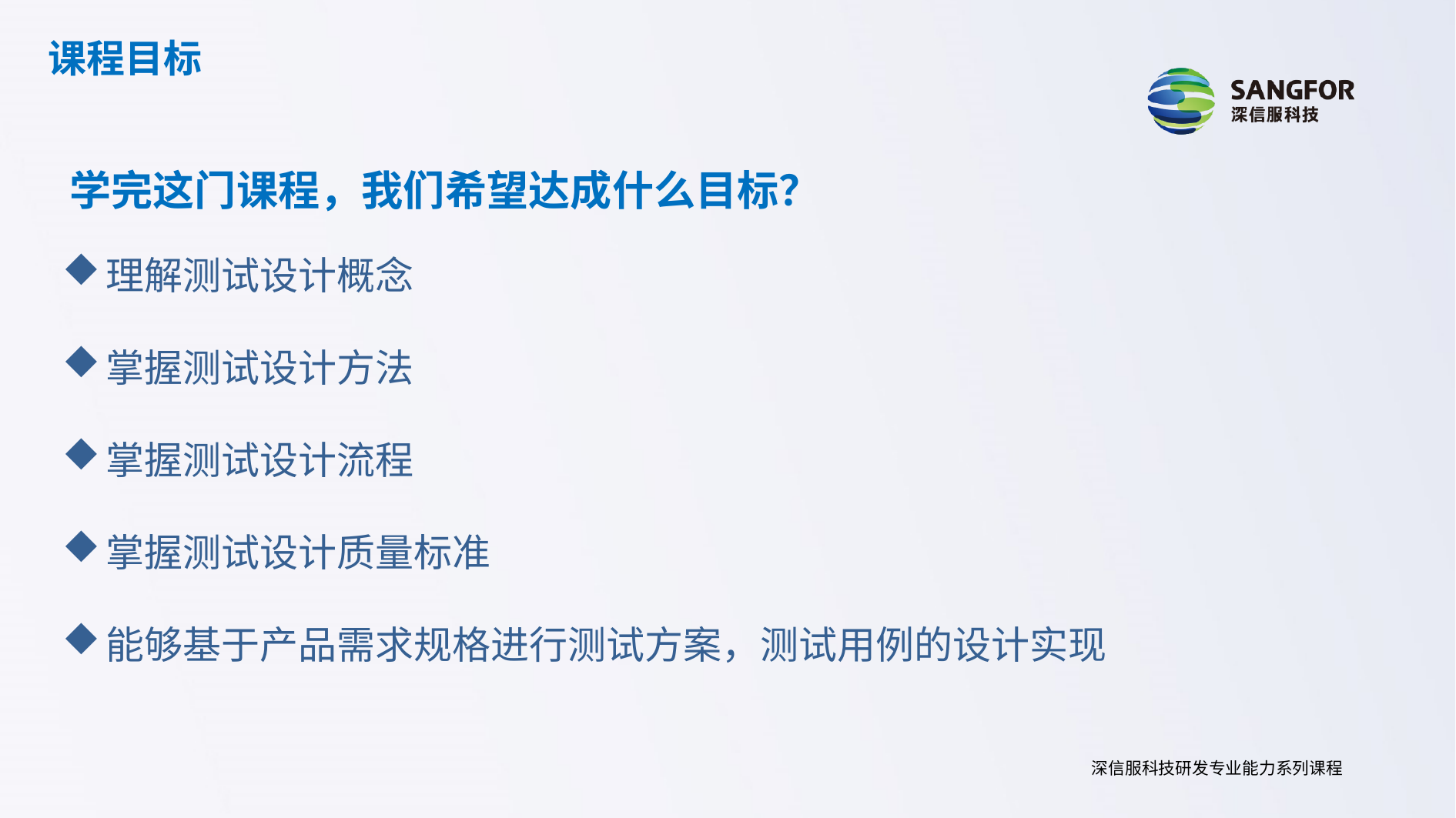

课程目标
学完这门课程，我们希望达成什么目标？
理解测试设计概念

掌握测试设计方法

掌握测试设计流程

掌握测试设计质量标准

能够基于产品需求规格进行测试方案，测试用例的设计实现